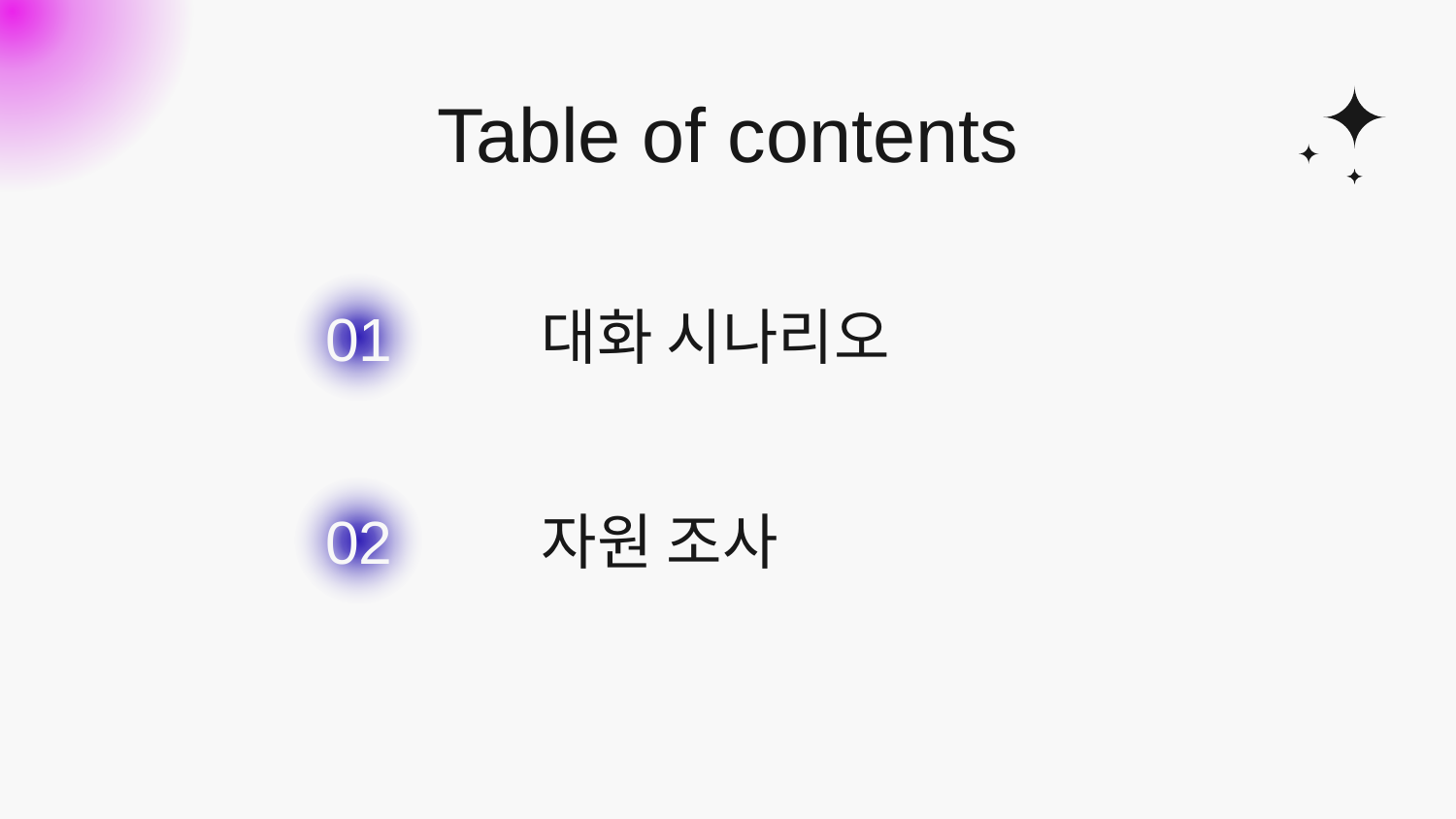

# Table of contents

01
대화 시나리오
01

02
01
자원 조사
01
01
01
01
01
01